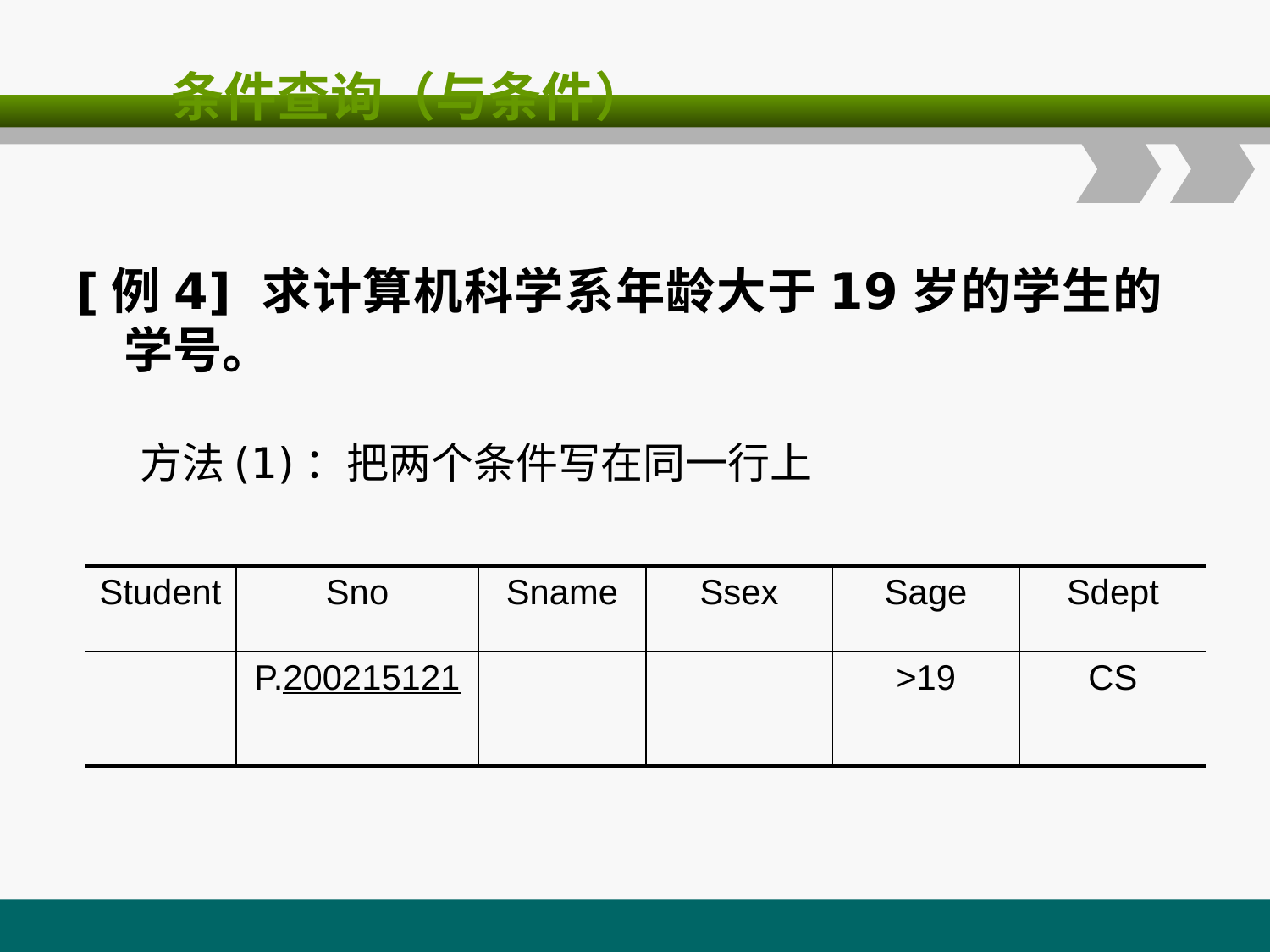

# 条件查询（与条件）
[例4] 求计算机科学系年龄大于19岁的学生的学号。

方法(1)：把两个条件写在同一行上
| Student | Sno | Sname | Ssex | Sage | Sdept |
| --- | --- | --- | --- | --- | --- |
|  | P.200215121 |  |  | >19 | CS |